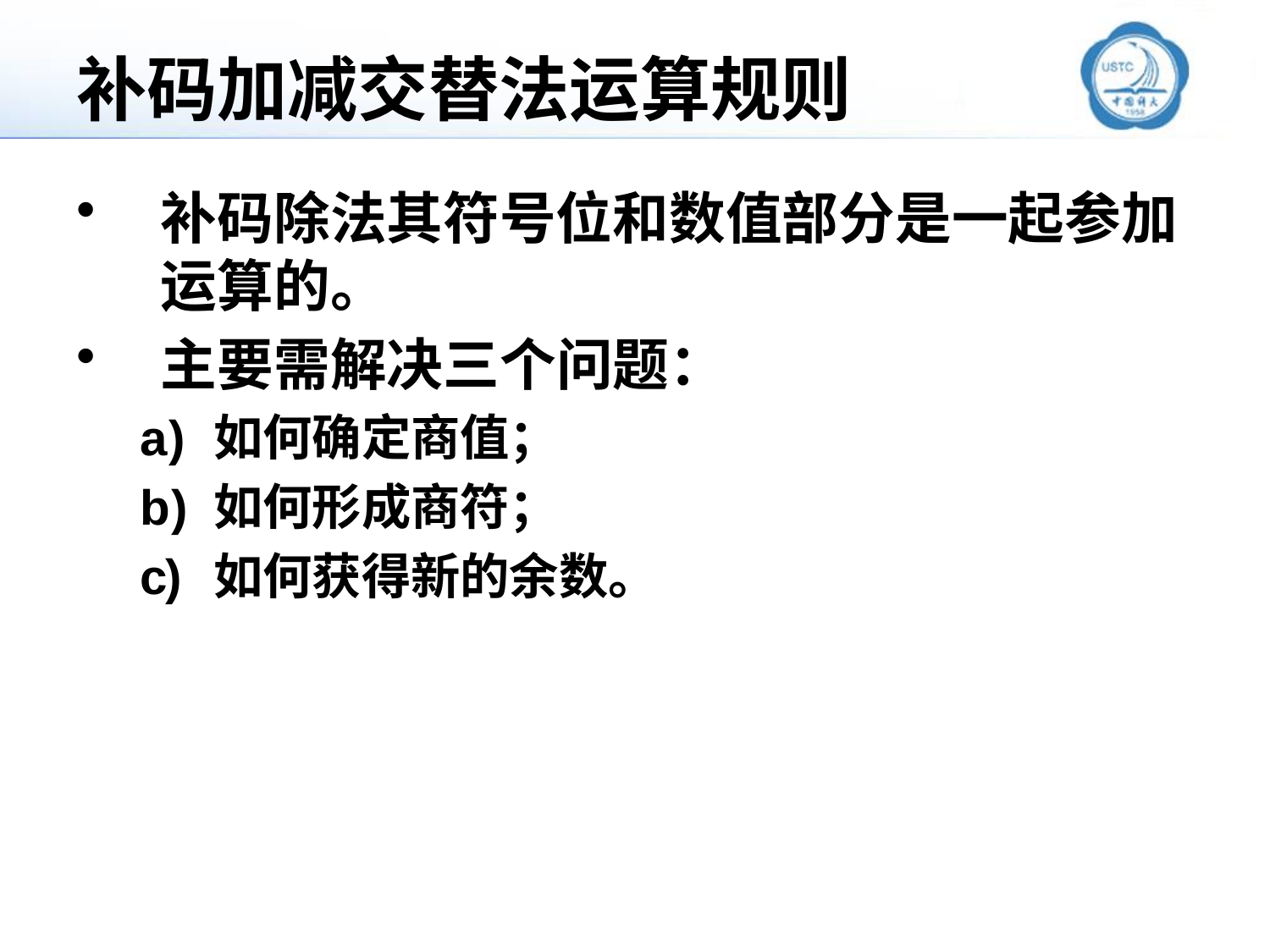

# 补码加减交替法运算规则
补码除法其符号位和数值部分是一起参加运算的。
主要需解决三个问题：
如何确定商值；
如何形成商符；
如何获得新的余数。